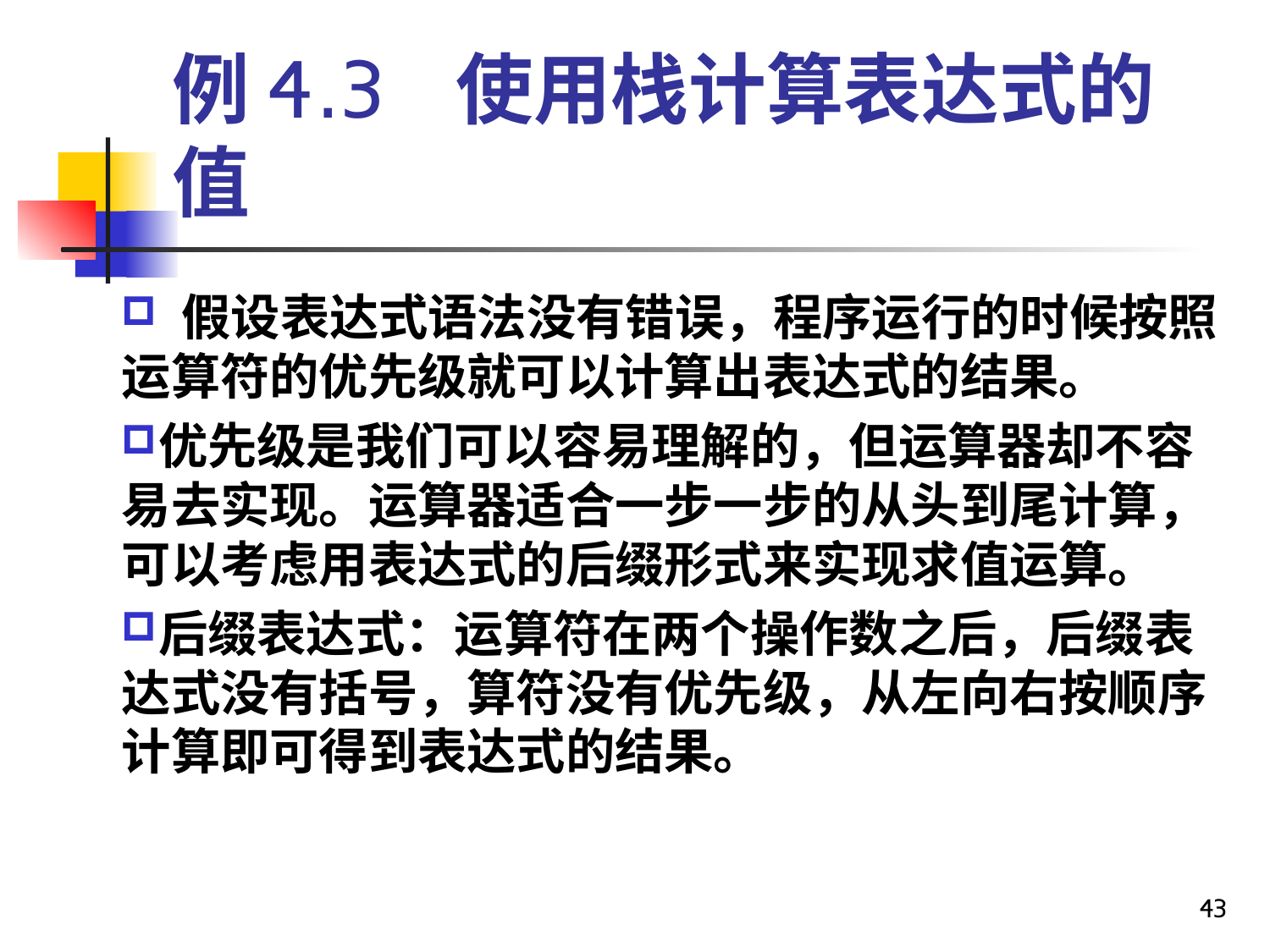

# 例4.3  使用栈计算表达式的值
 假设表达式语法没有错误，程序运行的时候按照运算符的优先级就可以计算出表达式的结果。
优先级是我们可以容易理解的，但运算器却不容易去实现。运算器适合一步一步的从头到尾计算，可以考虑用表达式的后缀形式来实现求值运算。
后缀表达式：运算符在两个操作数之后，后缀表达式没有括号，算符没有优先级，从左向右按顺序计算即可得到表达式的结果。

43